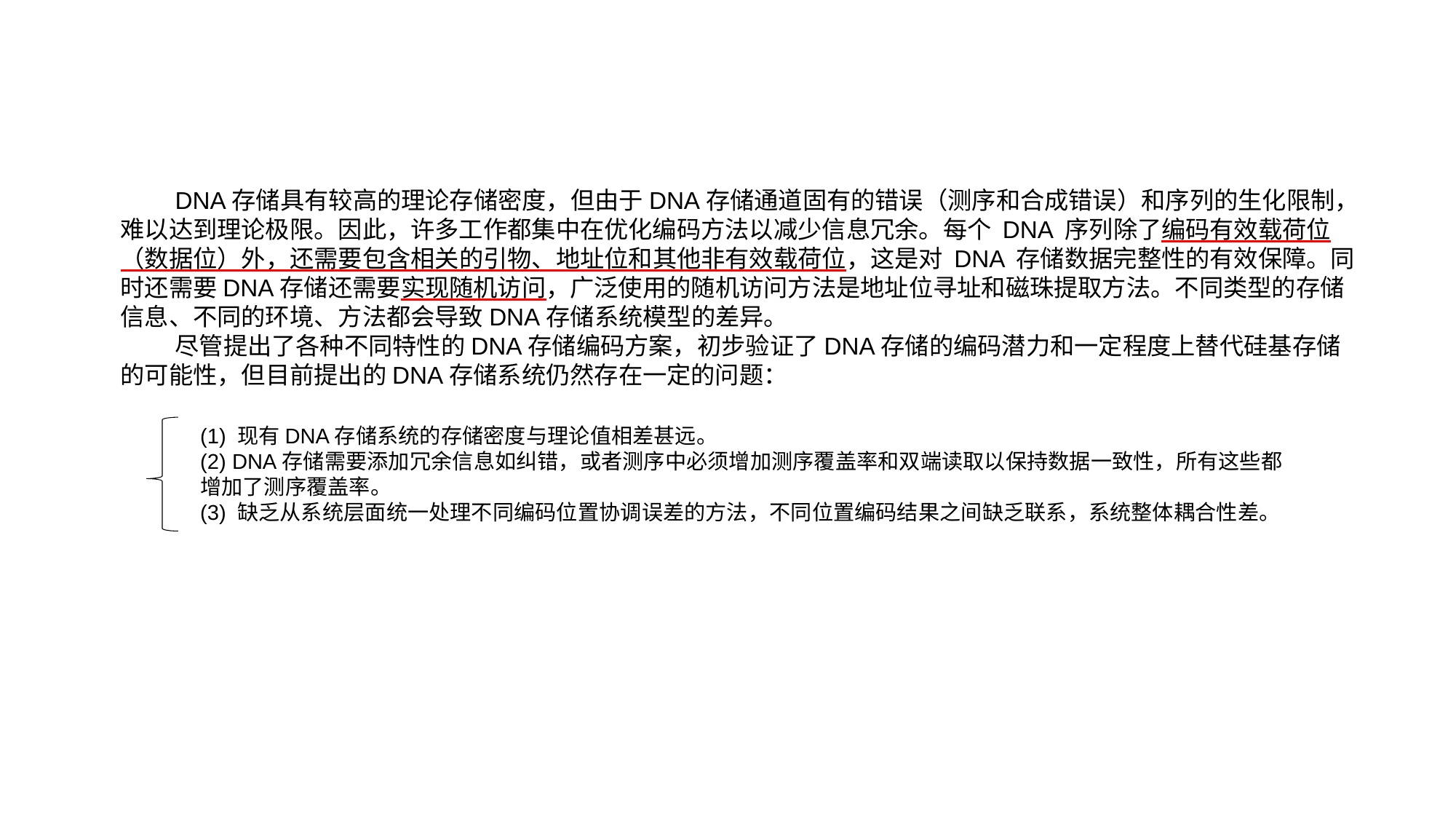

DNA存储具有较高的理论存储密度，但由于DNA存储通道固有的错误（测序和合成错误）和序列的生化限制，难以达到理论极限。因此，许多工作都集中在优化编码方法以减少信息冗余。每个 DNA 序列除了编码有效载荷位（数据位）外，还需要包含相关的引物、地址位和其他非有效载荷位，这是对 DNA 存储数据完整性的有效保障。同时还需要DNA存储还需要实现随机访问，广泛使用的随机访问方法是地址位寻址和磁珠提取方法。不同类型的存储信息、不同的环境、方法都会导致DNA存储系统模型的差异。
尽管提出了各种不同特性的DNA存储编码方案，初步验证了DNA存储的编码潜力和一定程度上替代硅基存储的可能性，但目前提出的DNA存储系统仍然存在一定的问题：

(1) 现有DNA存储系统的存储密度与理论值相差甚远。
(2) DNA存储需要添加冗余信息如纠错，或者测序中必须增加测序覆盖率和双端读取以保持数据一致性，所有这些都增加了测序覆盖率。
(3) 缺乏从系统层面统一处理不同编码位置协调误差的方法，不同位置编码结果之间缺乏联系，系统整体耦合性差。